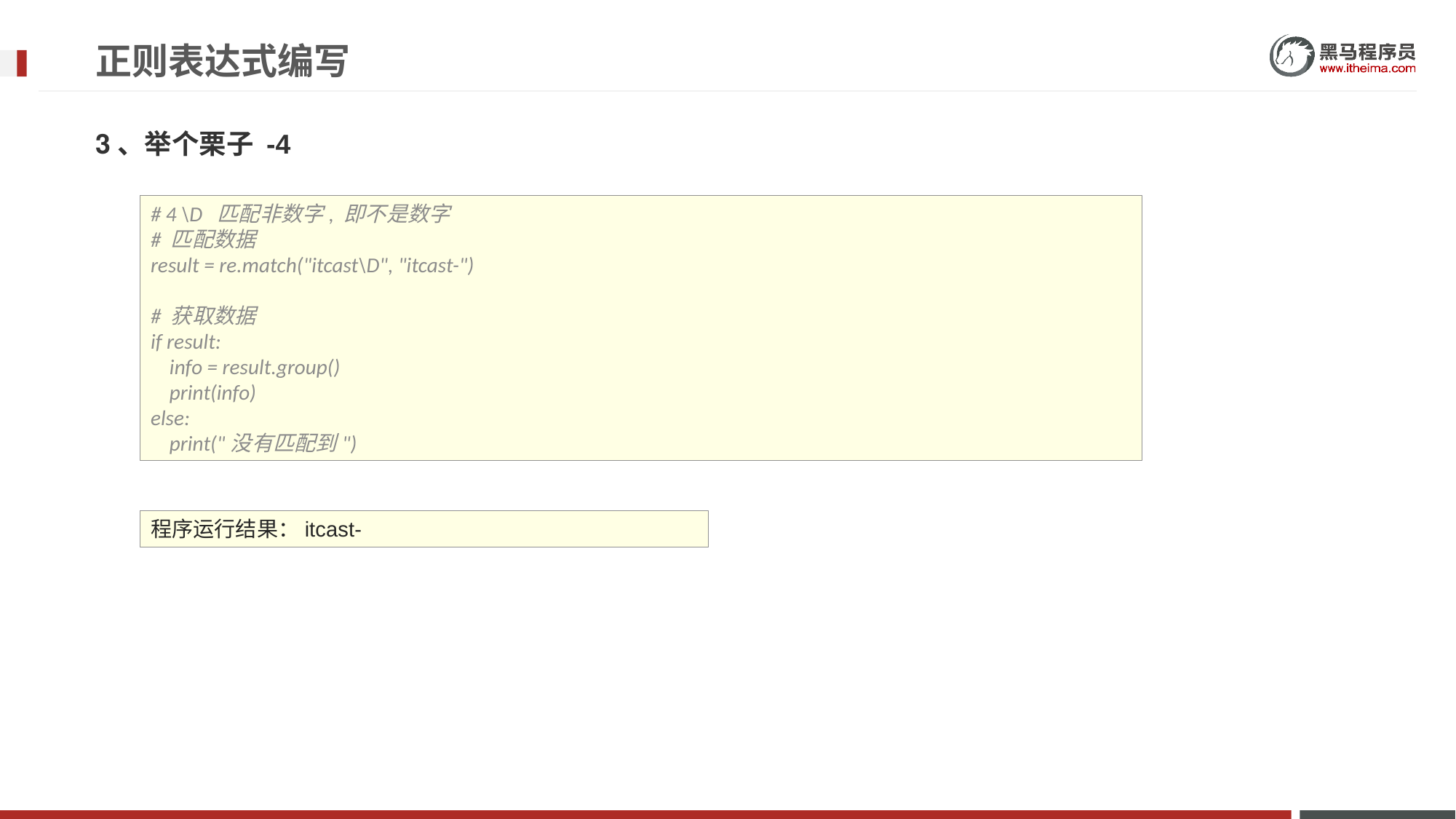

# 正则表达式编写
3、举个栗子 -4
# 4 \D  匹配非数字, 即不是数字 # 匹配数据 result = re.match("itcast\D", "itcast-") # 获取数据 if result: info = result.group() print(info) else: print("没有匹配到")
程序运行结果：itcast-